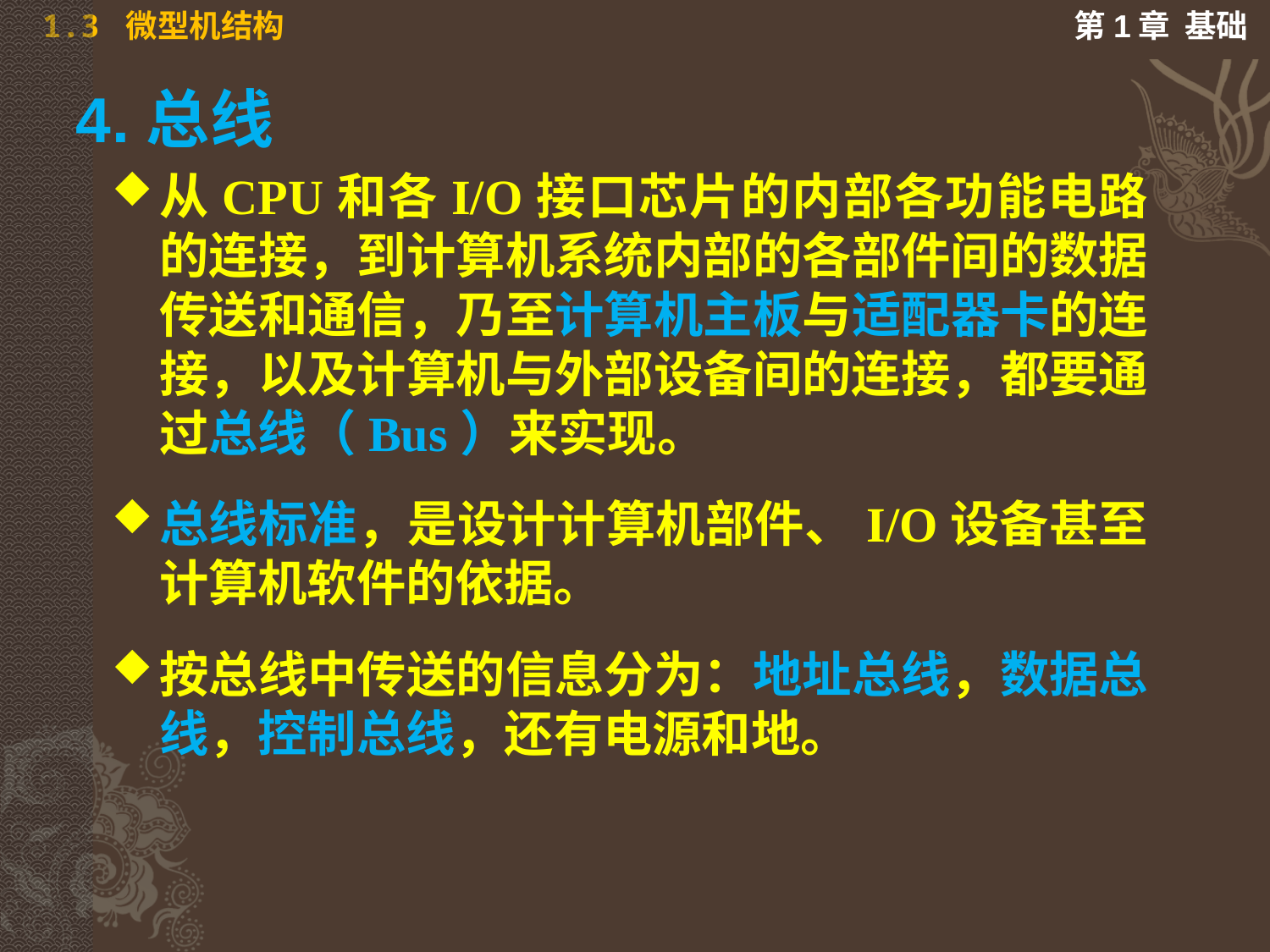

# 4.总线
从CPU和各I/O接口芯片的内部各功能电路的连接，到计算机系统内部的各部件间的数据传送和通信，乃至计算机主板与适配器卡的连接，以及计算机与外部设备间的连接，都要通过总线（Bus）来实现。
总线标准，是设计计算机部件、I/O设备甚至计算机软件的依据。
按总线中传送的信息分为：地址总线，数据总线，控制总线，还有电源和地。